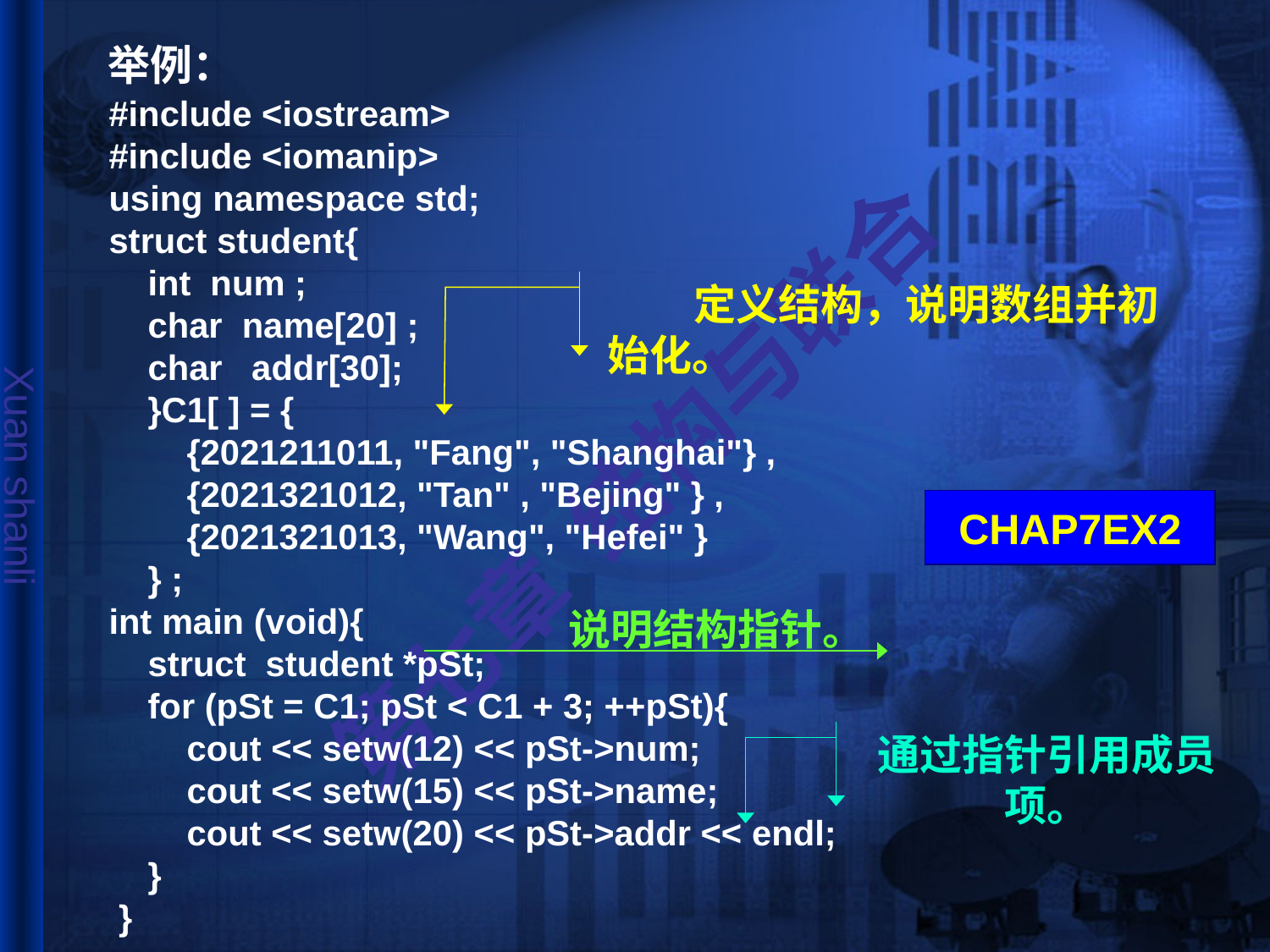

# 举例：
#include <iostream>
#include <iomanip>
using namespace std;
struct student{
    int  num ;
    char  name[20] ;
    char   addr[30];
    }C1[ ] = {
        {2021211011, "Fang", "Shanghai"} ,
        {2021321012, "Tan" , "Bejing" } ,
        {2021321013, "Wang", "Hefei" }
    } ;
int main (void){
    struct  student *pSt;
    for (pSt = C1; pSt < C1 + 3; ++pSt){
        cout << setw(12) << pSt->num;
        cout << setw(15) << pSt->name;
        cout << setw(20) << pSt->addr << endl;
    }
 }
        定义结构，说明数组并初始化。
CHAP7EX2
说明结构指针。
通过指针引用成员项。